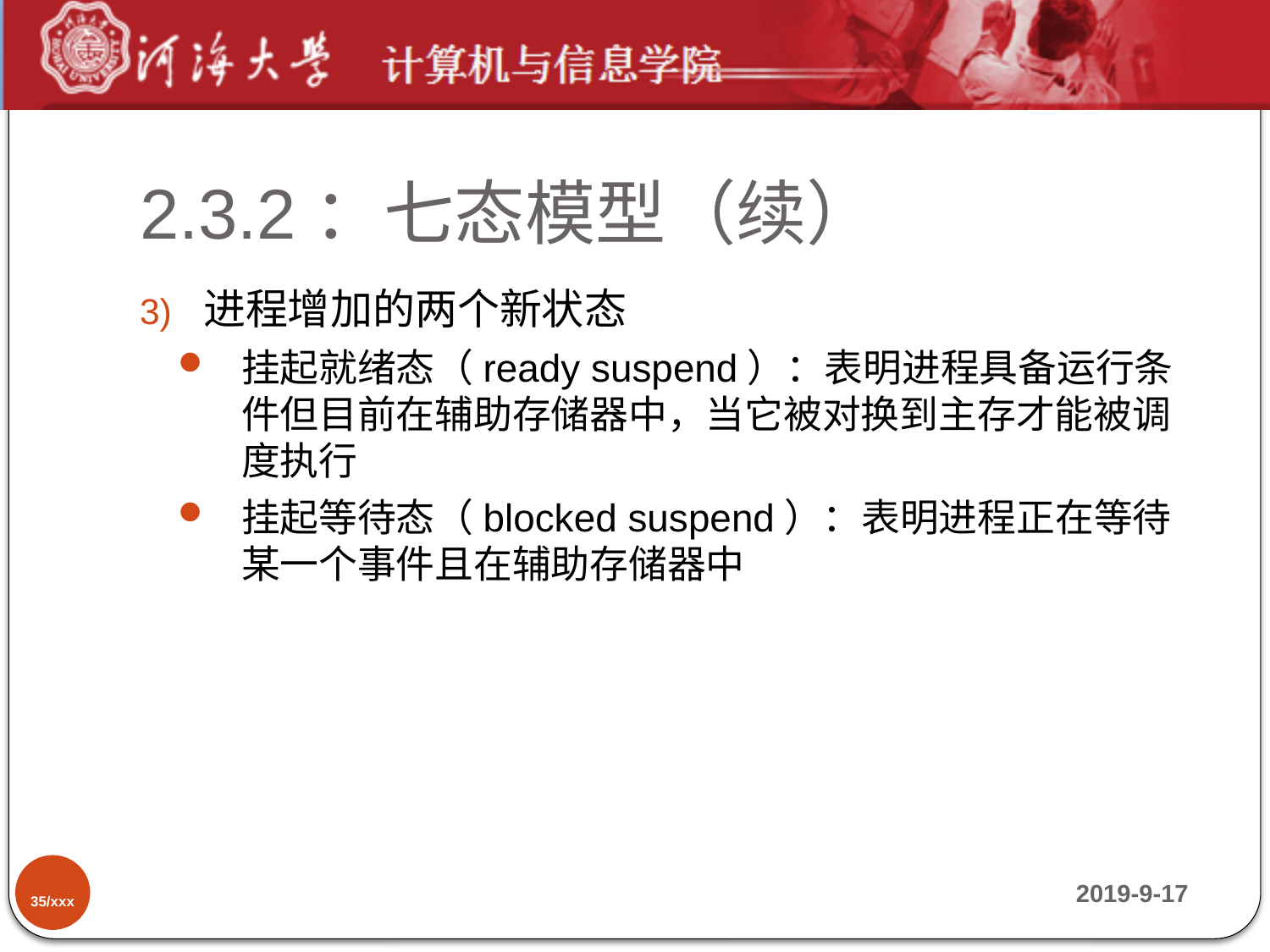

# 2.3.2：七态模型（续）
进程增加的两个新状态
挂起就绪态（ready suspend）：表明进程具备运行条件但目前在辅助存储器中，当它被对换到主存才能被调度执行
挂起等待态（blocked suspend）：表明进程正在等待某一个事件且在辅助存储器中

35/xxx
2019-9-17